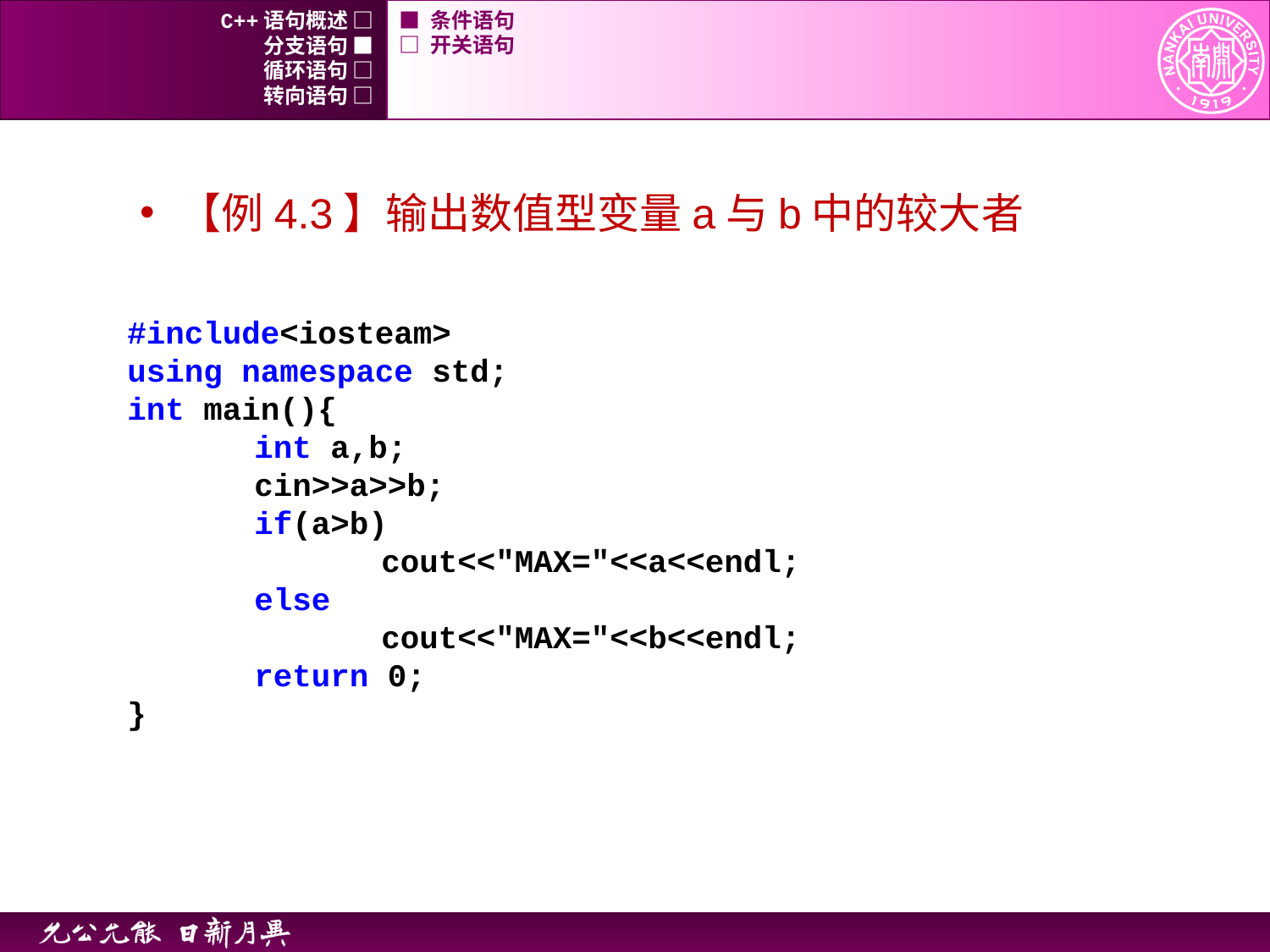

C++语句概述 □
■ 条件语句
分支语句 ■
□ 开关语句
循环语句 □

转向语句 □

【例4.3】输出数值型变量a与b中的较大者
#include<iosteam>
using namespace std;
int main(){
	int a,b;
	cin>>a>>b;
	if(a>b)
		cout<<"MAX="<<a<<endl;
	else
		cout<<"MAX="<<b<<endl;
	return 0;
}